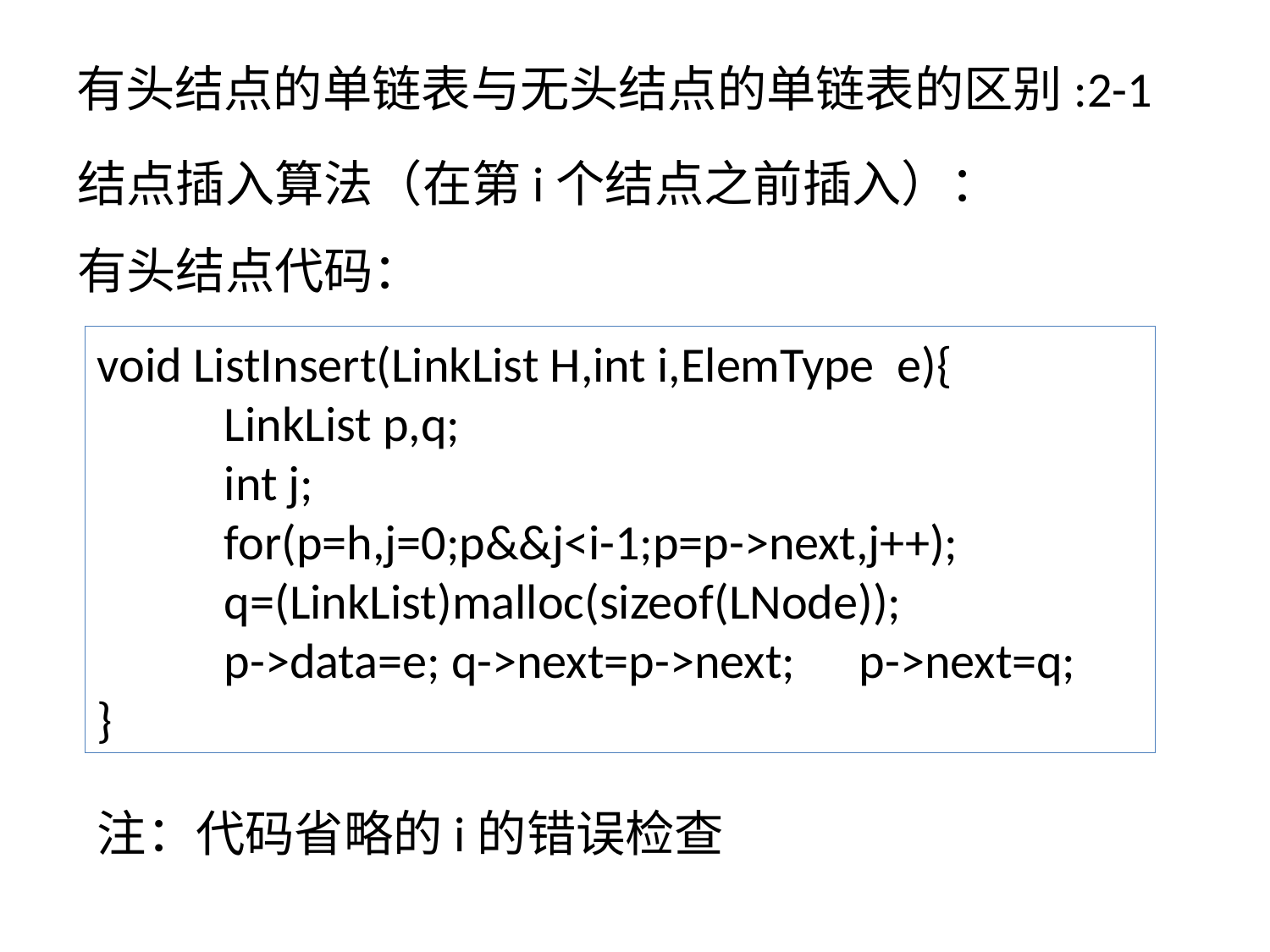

# 有头结点的单链表与无头结点的单链表的区别:2-1
结点插入算法（在第i个结点之前插入）：
有头结点代码：
void ListInsert(LinkList H,int i,ElemType  e){
	LinkList p,q;
	int j;
	for(p=h,j=0;p&&j<i-1;p=p->next,j++);
	q=(LinkList)malloc(sizeof(LNode));
	p->data=e; q->next=p->next;	p->next=q;
}
注：代码省略的i的错误检查